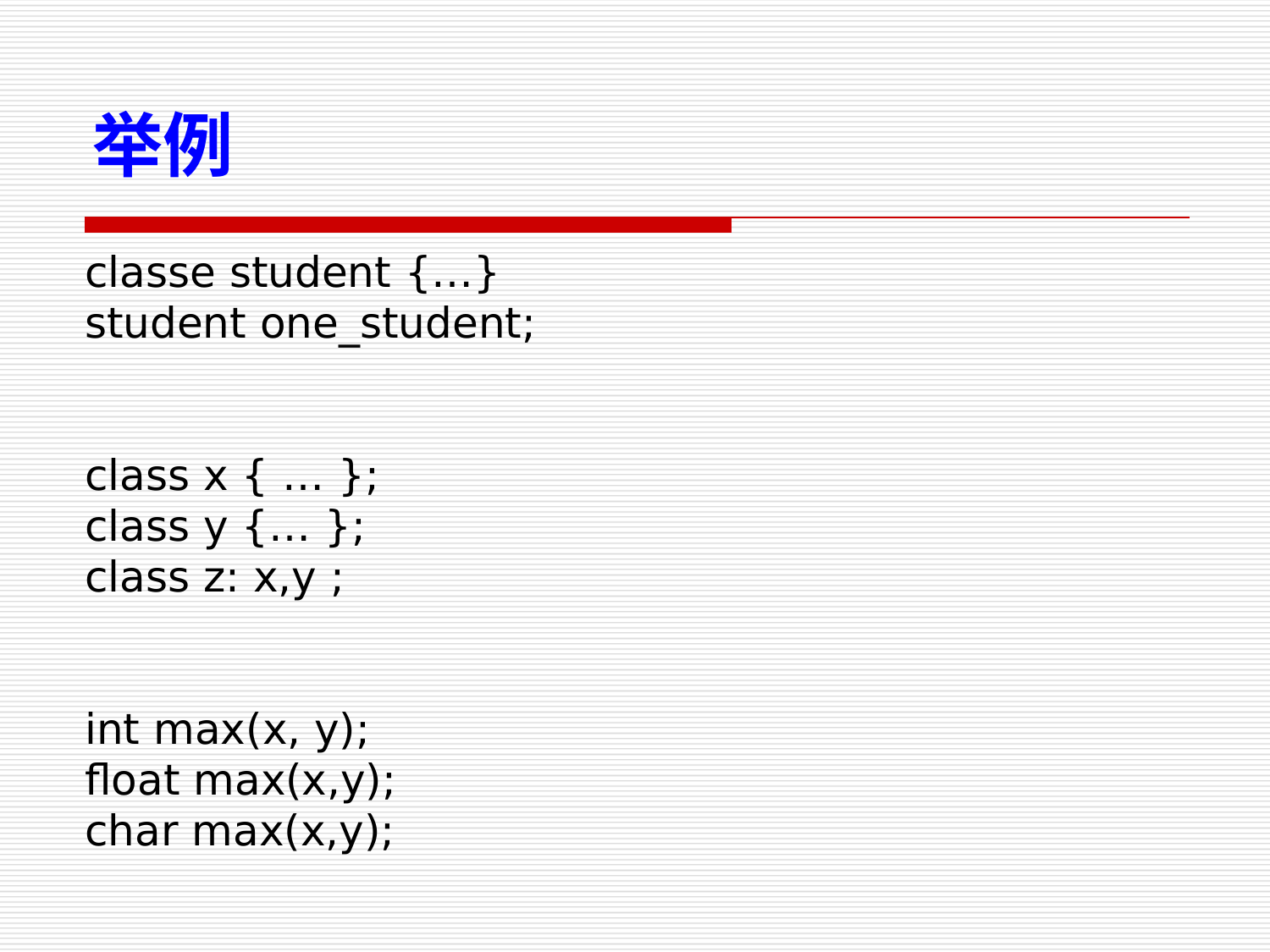

举例
classe student {…}
student one_student;

class x { … };
class y {… };
class z: x,y ;

int max(x, y);
float max(x,y);
char max(x,y);